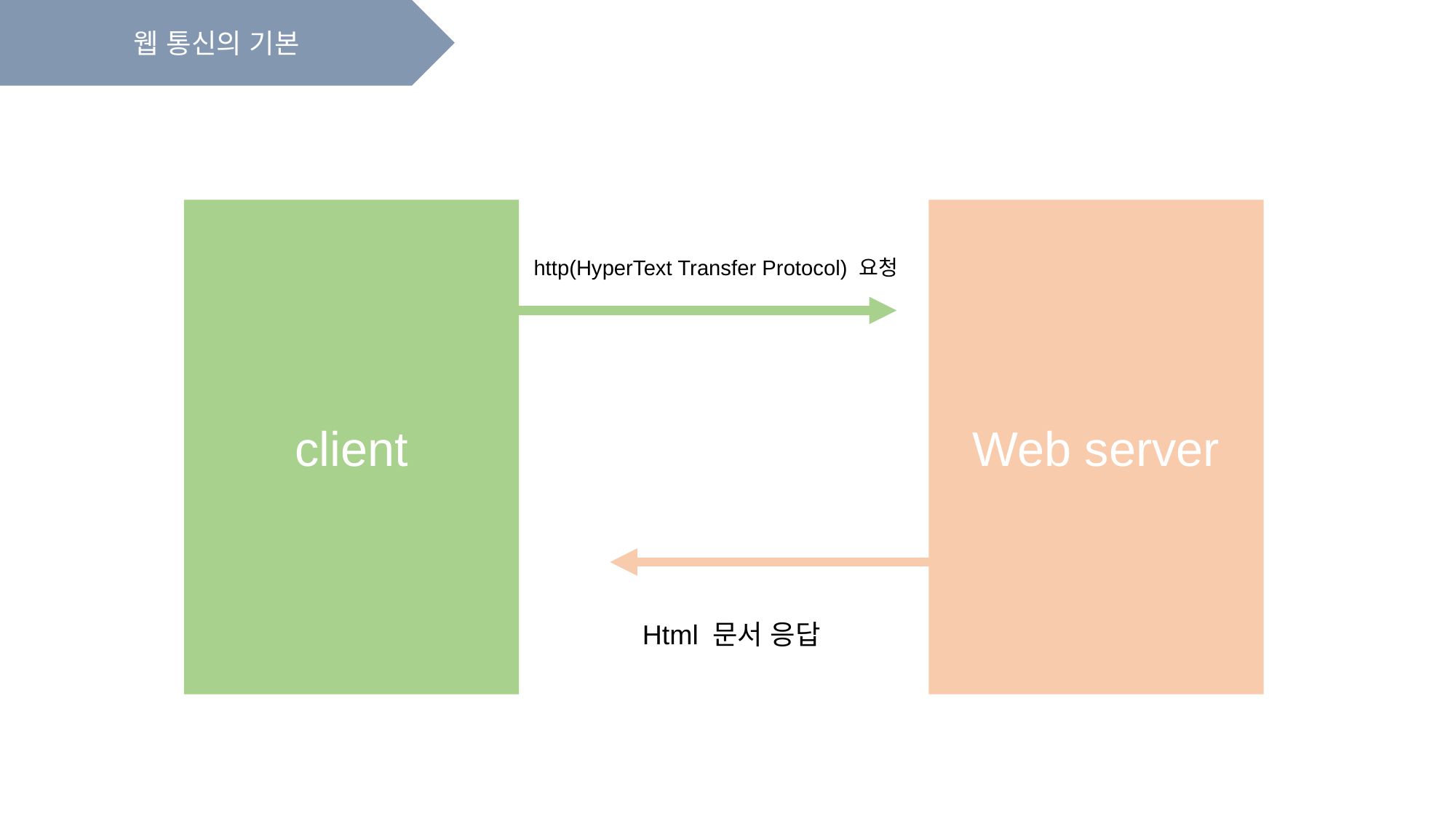

웹 통신의 기본
client
Web server
http(HyperText Transfer Protocol) 요청
Html 문서 응답